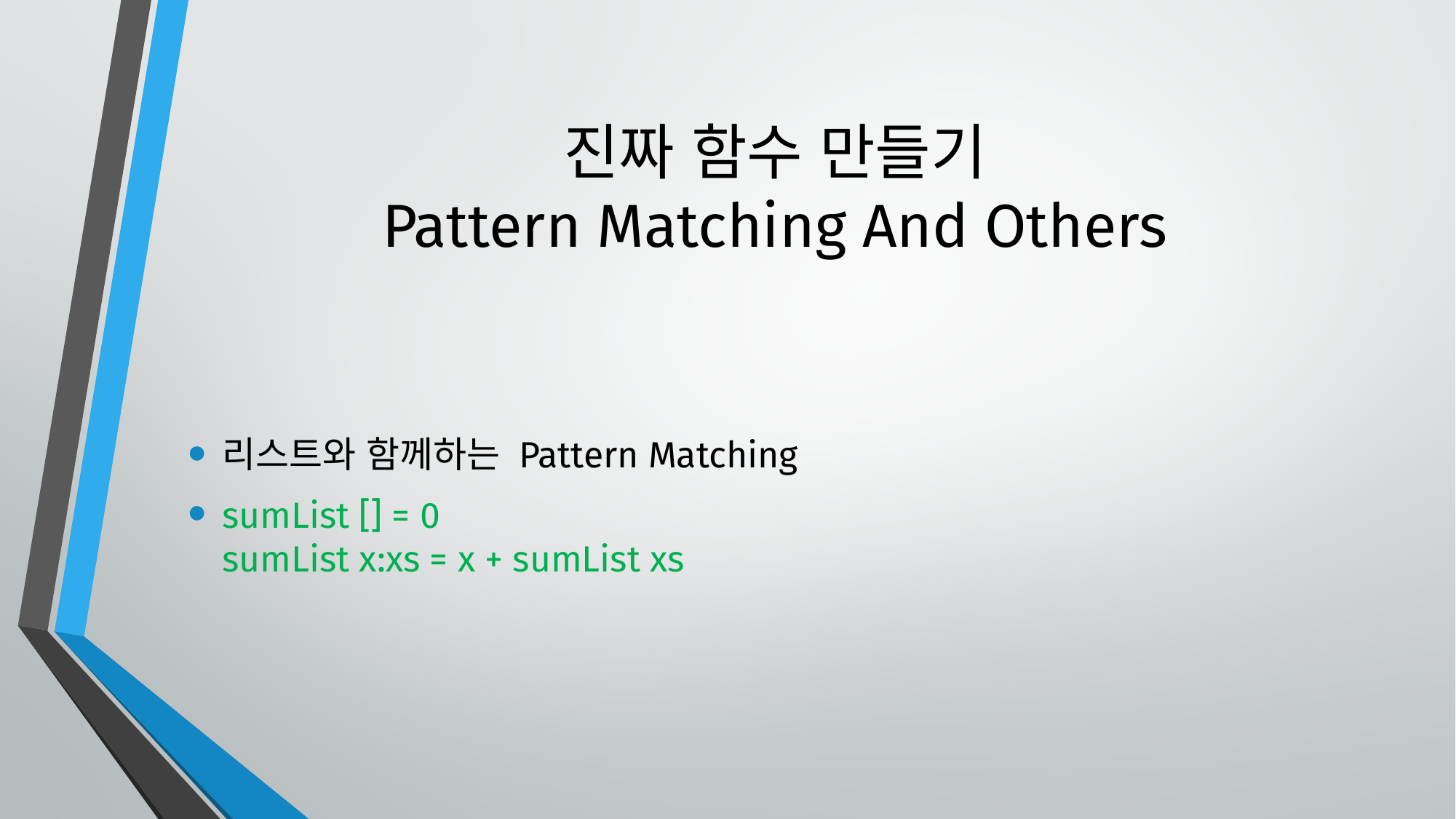

# 진짜 함수 만들기 Pattern Matching And Others
리스트와 함께하는 Pattern Matching
sumList [] = 0
sumList x:xs = x + sumList xs